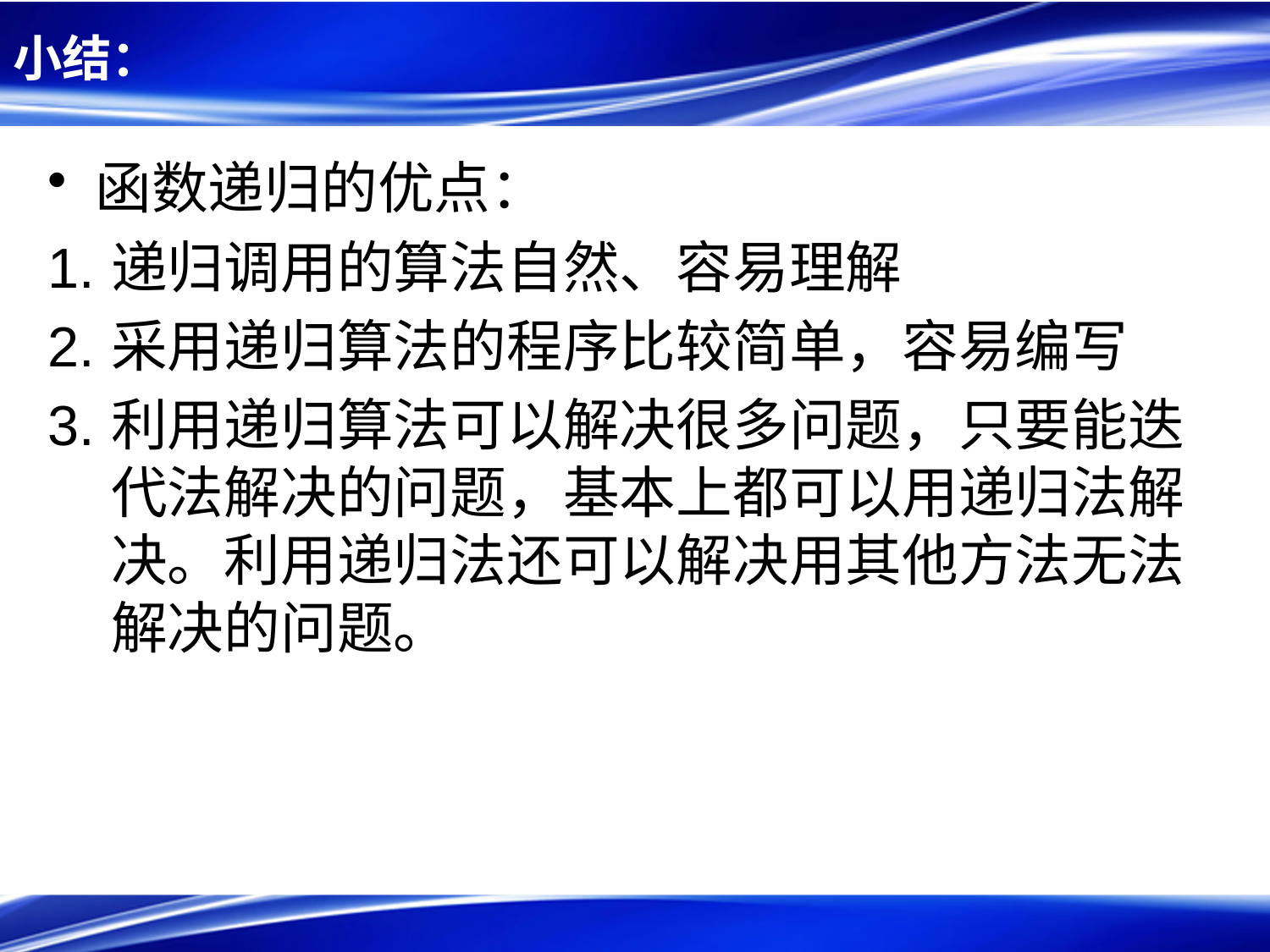

# 小结：
函数递归的优点：
递归调用的算法自然、容易理解
采用递归算法的程序比较简单，容易编写
利用递归算法可以解决很多问题，只要能迭代法解决的问题，基本上都可以用递归法解决。利用递归法还可以解决用其他方法无法解决的问题。